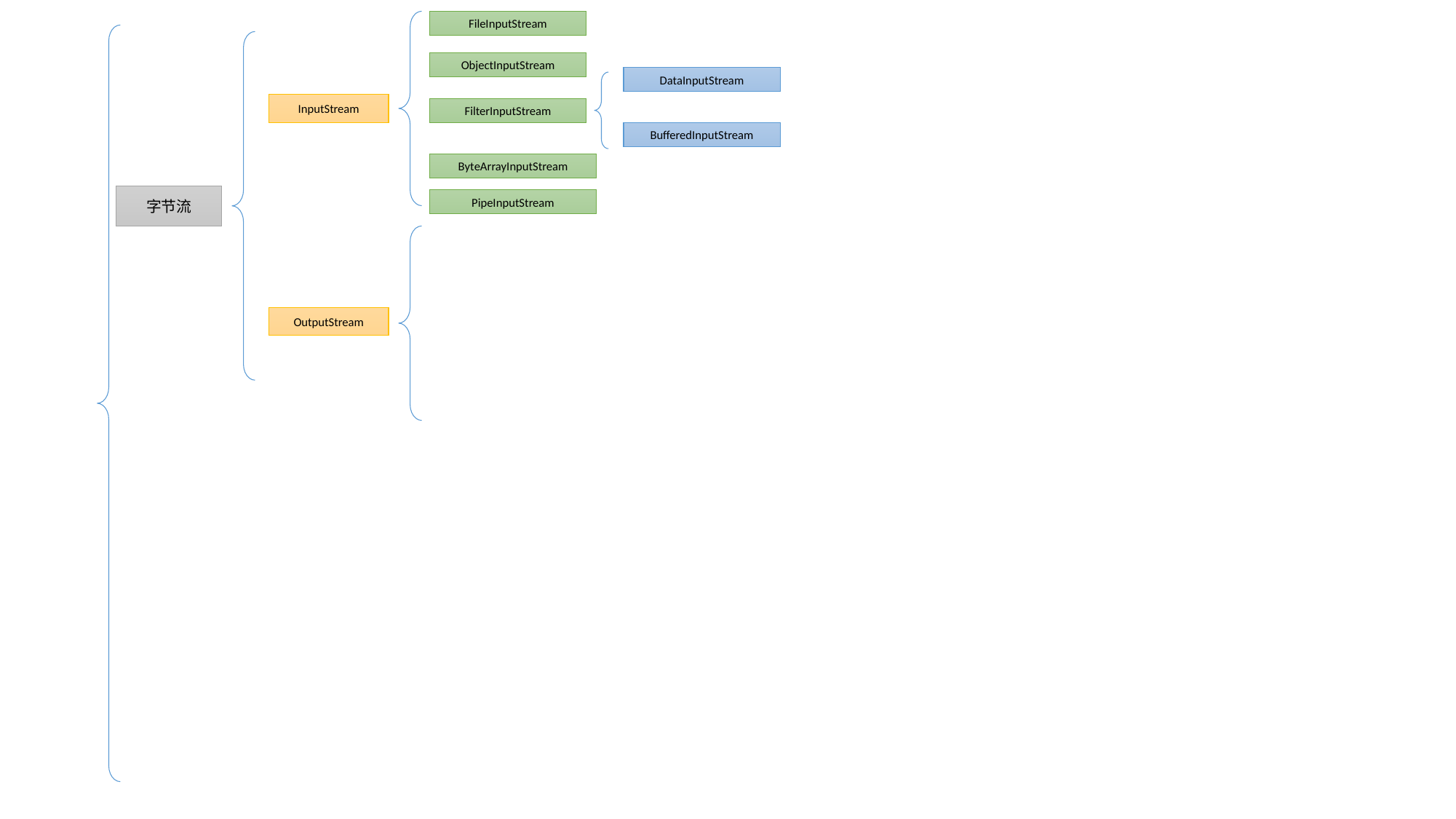

FileInputStream

ObjectInputStream
DataInputStream

InputStream
FilterInputStream
BufferedInputStream
ByteArrayInputStream
字节流
PipeInputStream

OutputStream